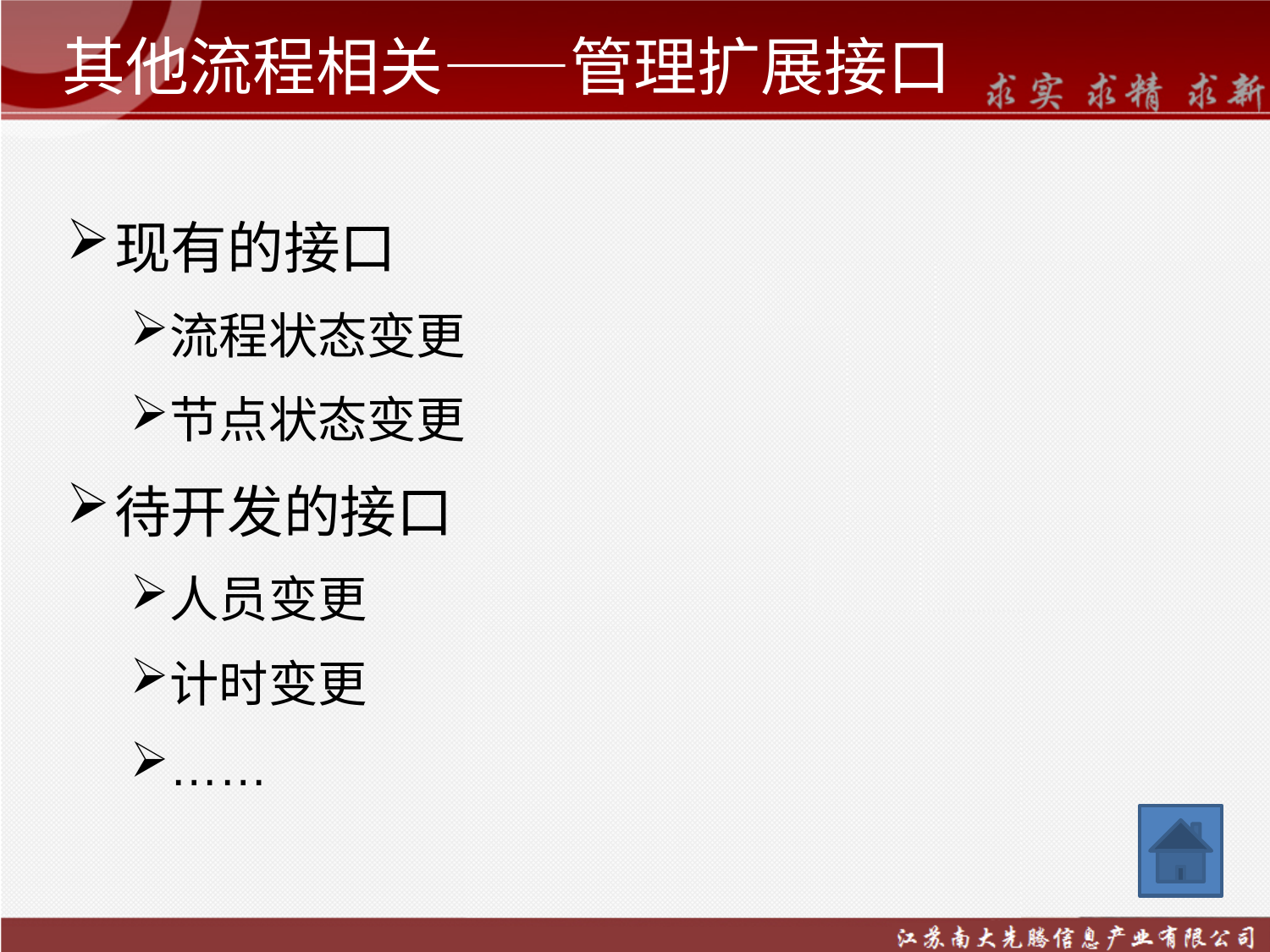

# 其他流程相关——管理扩展接口
现有的接口
流程状态变更
节点状态变更
待开发的接口
人员变更
计时变更
……